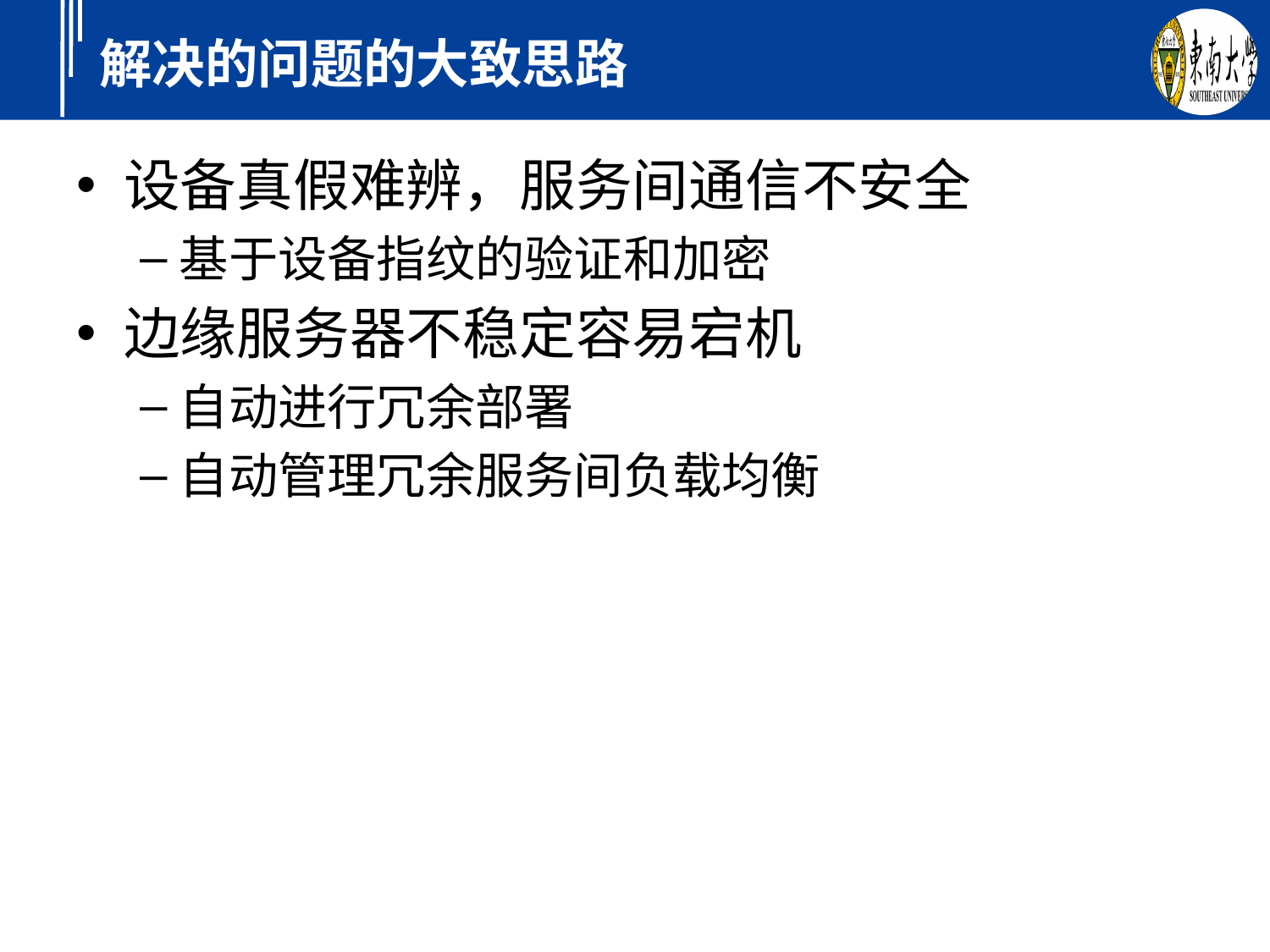

# 解决的问题的大致思路
设备真假难辨，服务间通信不安全
基于设备指纹的验证和加密
边缘服务器不稳定容易宕机
自动进行冗余部署
自动管理冗余服务间负载均衡